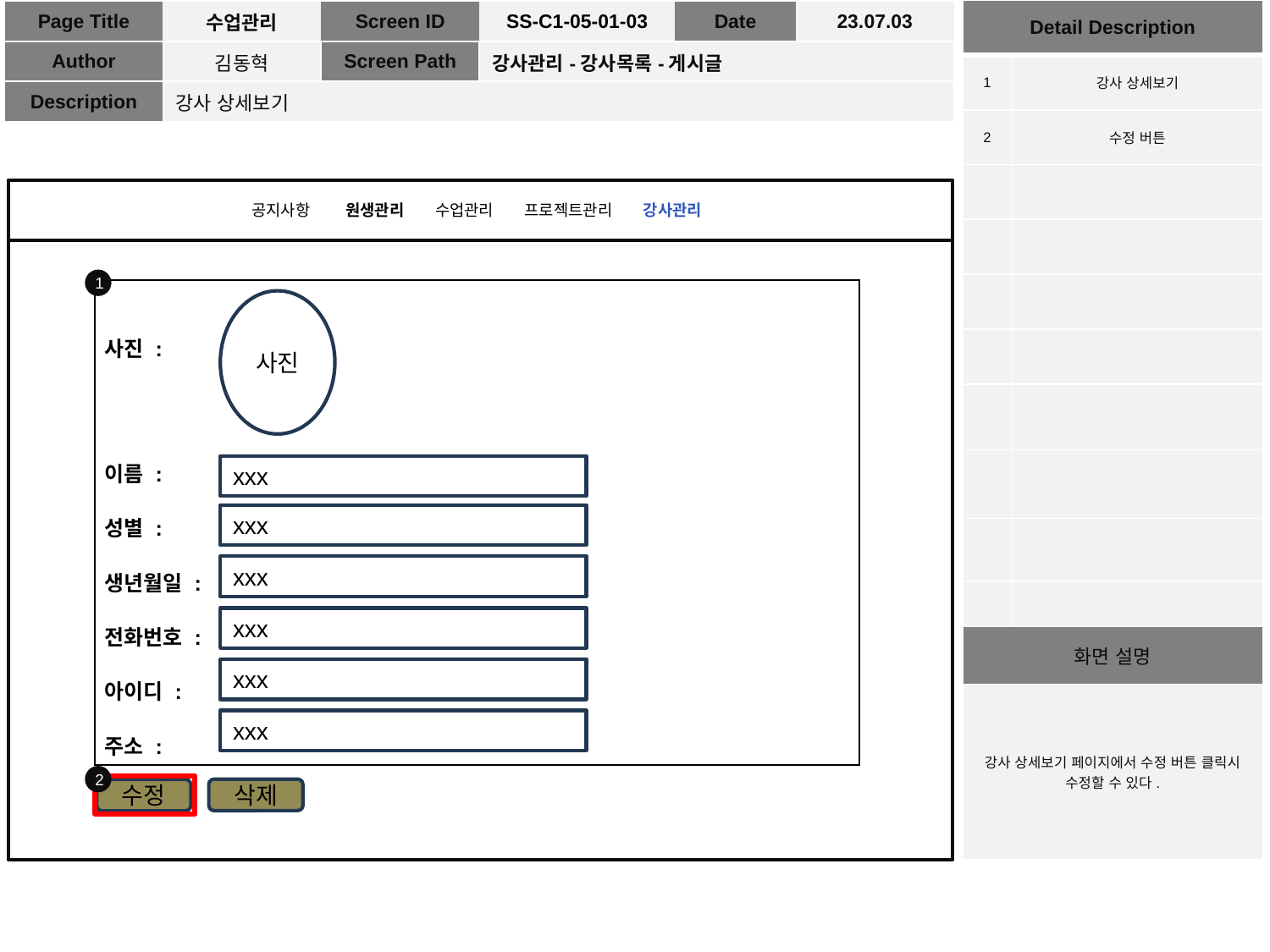

| Detail Description |  |
| --- | --- |
| 1 | 강사 상세보기 |
| 2 | 수정 버튼 |
|  |  |
|  |  |
|  |  |
|  |  |
|  |  |
|  |  |
|  |  |
|  |  |
| 화면 설명 |  |
| 강사 상세보기 페이지에서 수정 버튼 클릭시 수정할 수 있다. |  |
| Page Title | 수업관리 | Screen ID | SS-C1-05-01-03 | Date | 23.07.03 |
| --- | --- | --- | --- | --- | --- |
| Author | 김동혁 | Screen Path | 강사관리-강사목록-게시글 |  |  |
| Description | 강사 상세보기 |  |  |  |  |

공지사항        원생관리       수업관리       프로젝트관리       강사관리

1
| 사진 : 이름 : 성별 : 생년월일 : 전화번호 : 아이디 : 주소 : |
| --- |
사진
xxx
xxx
xxx
xxx
xxx
xxx
2

삭제
수정